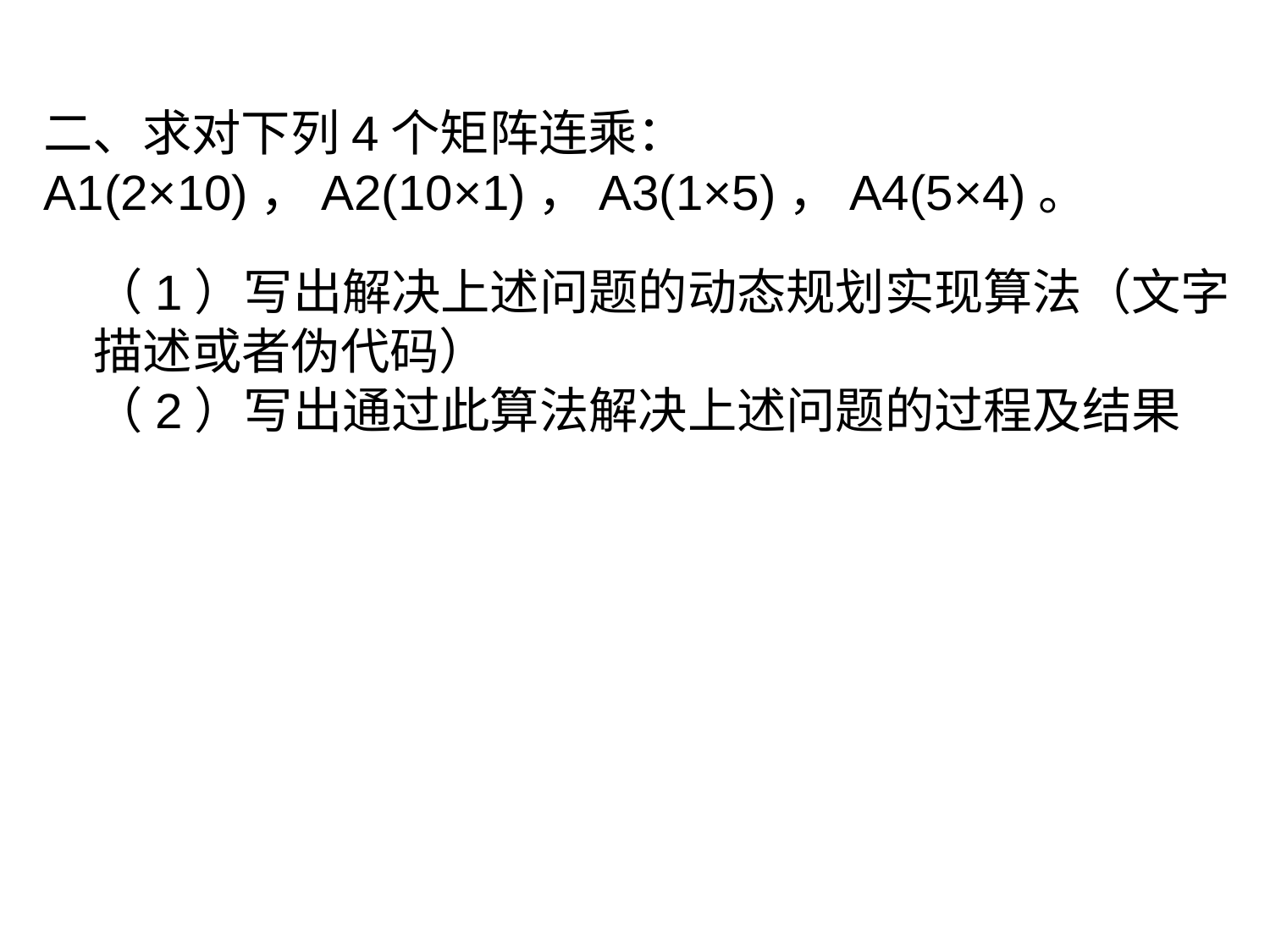

二、求对下列4个矩阵连乘：
A1(2×10)，A2(10×1)，A3(1×5)，A4(5×4)。

（1）写出解决上述问题的动态规划实现算法（文字描述或者伪代码）
（2）写出通过此算法解决上述问题的过程及结果